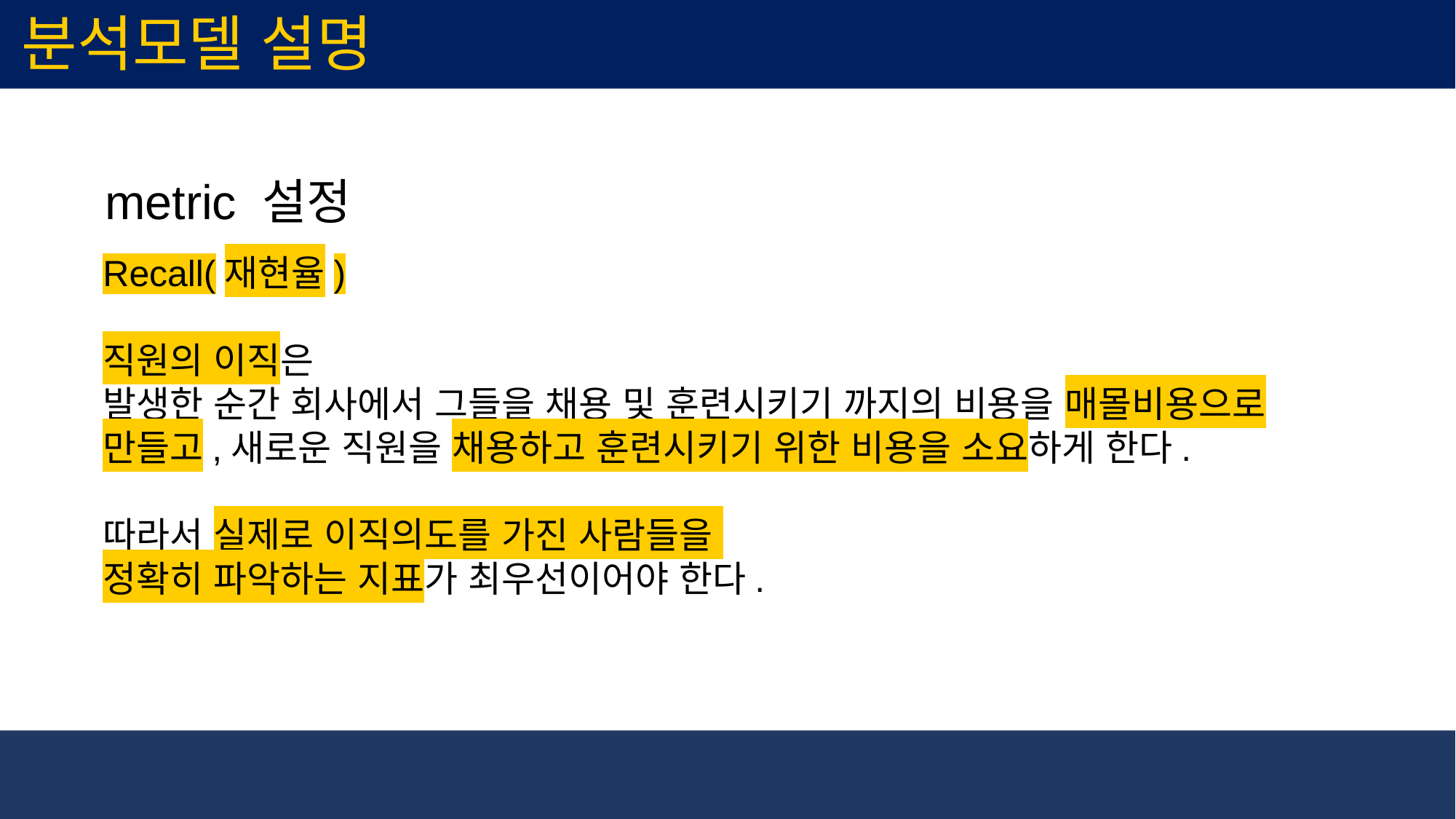

분석모델 설명
 metric 설정
Recall(재현율)

직원의 이직은
발생한 순간 회사에서 그들을 채용 및 훈련시키기 까지의 비용을 매몰비용으로 만들고,새로운 직원을 채용하고 훈련시키기 위한 비용을 소요하게 한다.

따라서 실제로 이직의도를 가진 사람들을
정확히 파악하는 지표가 최우선이어야 한다.